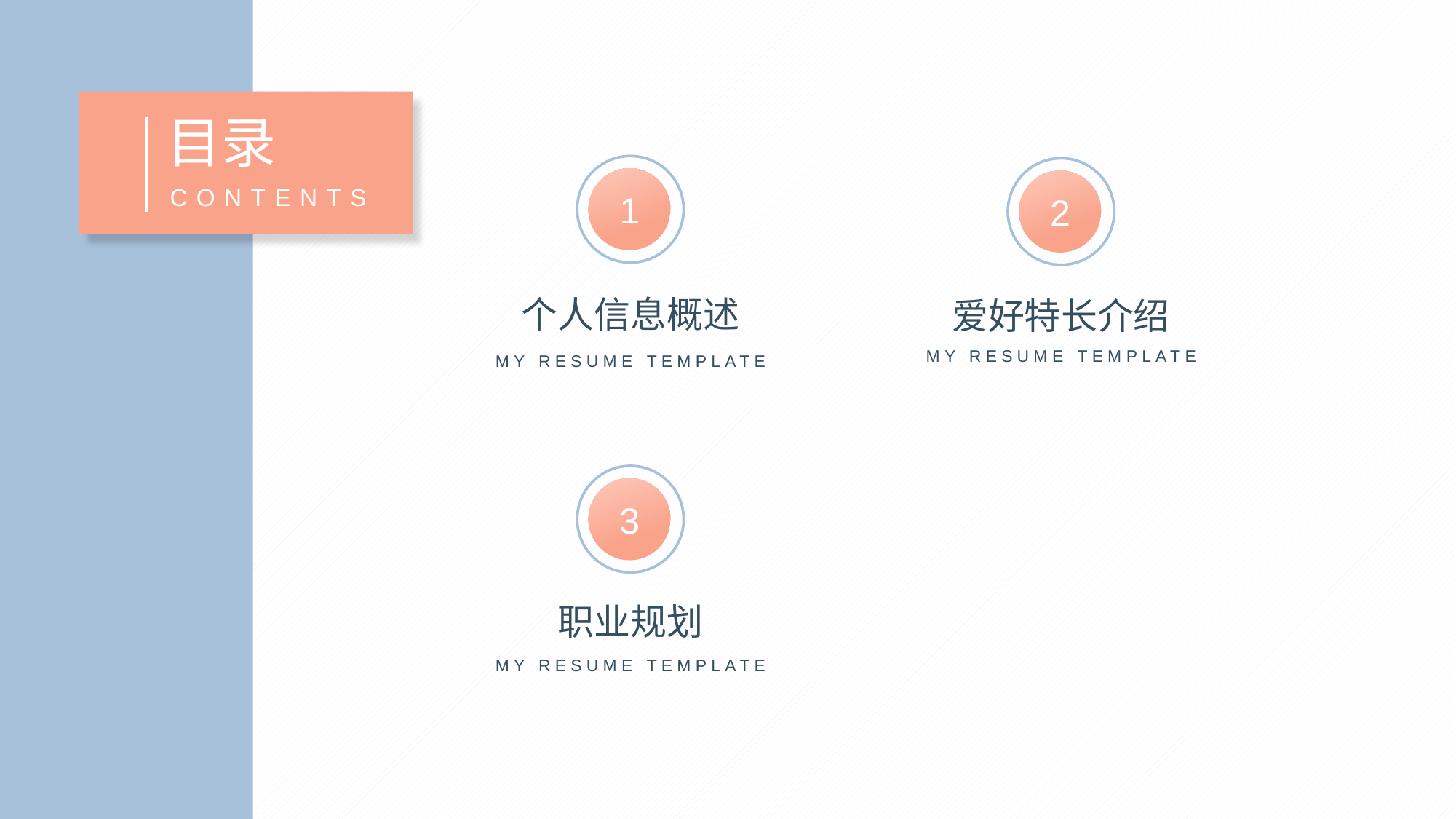

目录
CONTENTS

1

2
个人信息概述
爱好特长介绍
MY RESUME TEMPLATE
MY RESUME TEMPLATE

3
职业规划
MY RESUME TEMPLATE